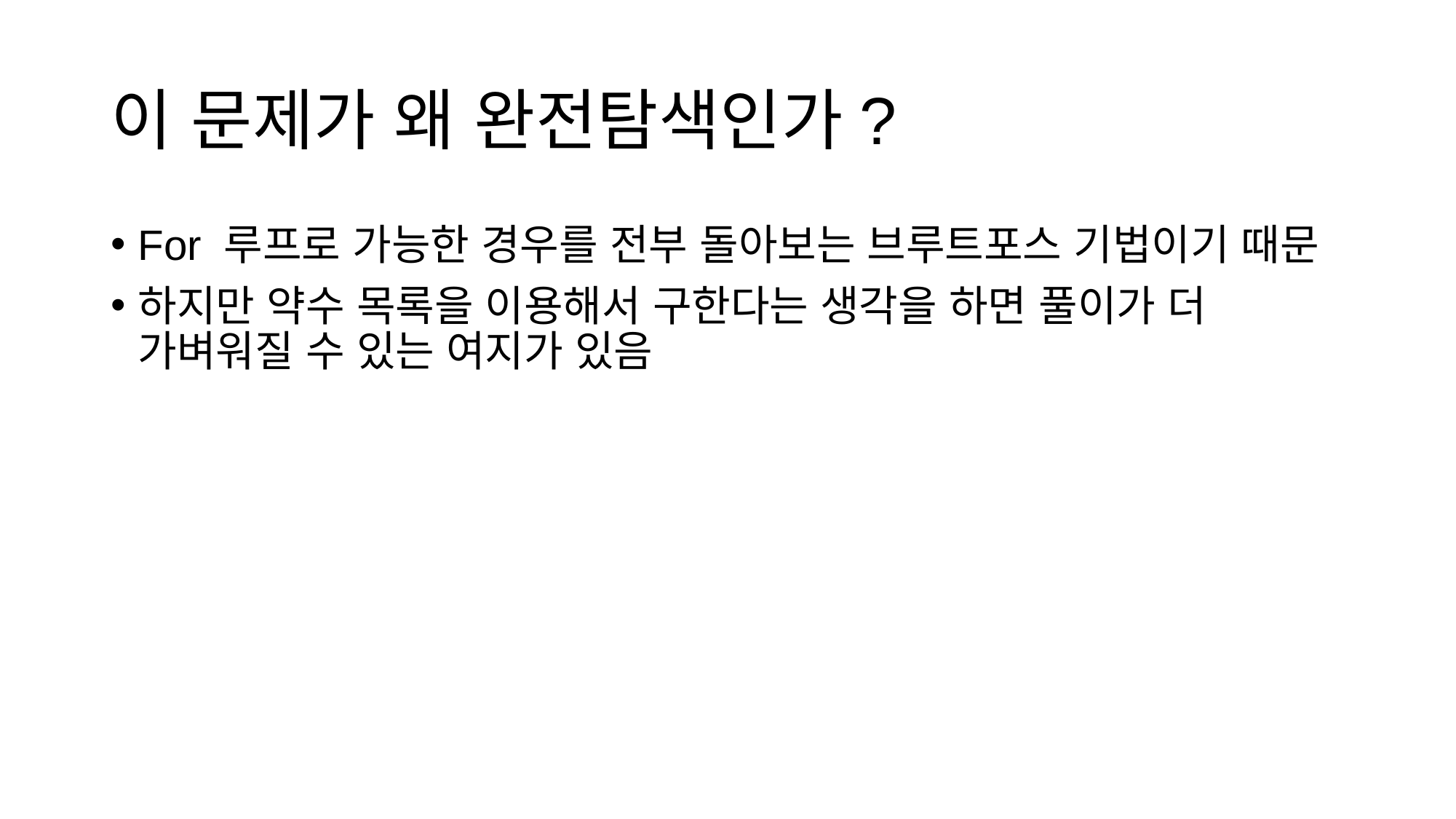

# 이 문제가 왜 완전탐색인가?
For 루프로 가능한 경우를 전부 돌아보는 브루트포스 기법이기 때문
하지만 약수 목록을 이용해서 구한다는 생각을 하면 풀이가 더 가벼워질 수 있는 여지가 있음